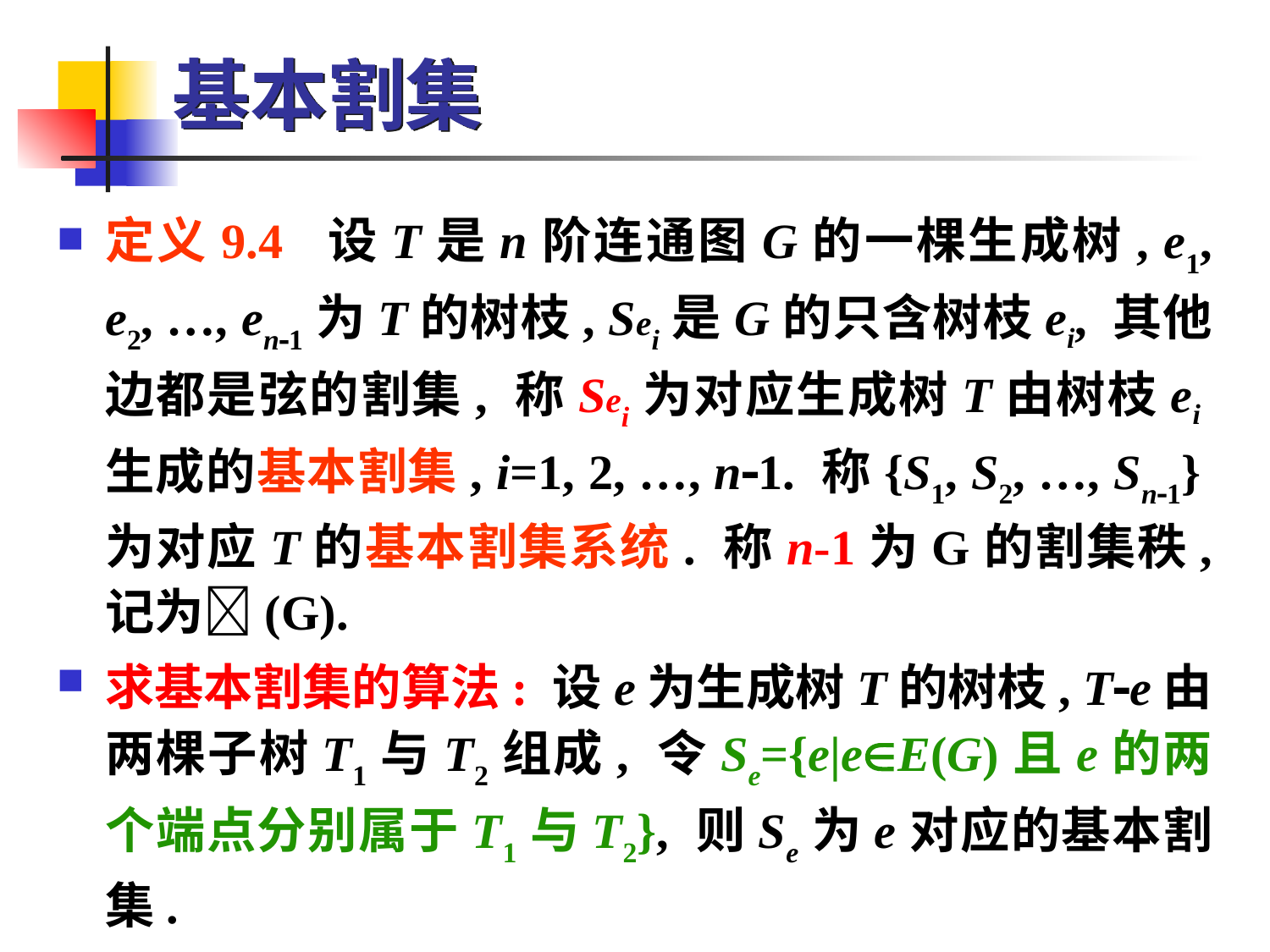

# 基本割集
定义9.4  设T是n阶连通图G的一棵生成树, e1, e2, …, en−1为T的树枝, Sei是G的只含树枝ei, 其他边都是弦的割集, 称Sei为对应生成树T由树枝ei生成的基本割集, i=1, 2, …, n−1. 称{S1, S2, …, Sn−1}为对应T的基本割集系统. 称n-1为G的割集秩, 记为η(G).
求基本割集的算法: 设e为生成树T的树枝, T−e由两棵子树T1与T2组成, 令Se={e|e∈E(G)且e的两个端点分别属于T1与T2}, 则Se为e对应的基本割集.